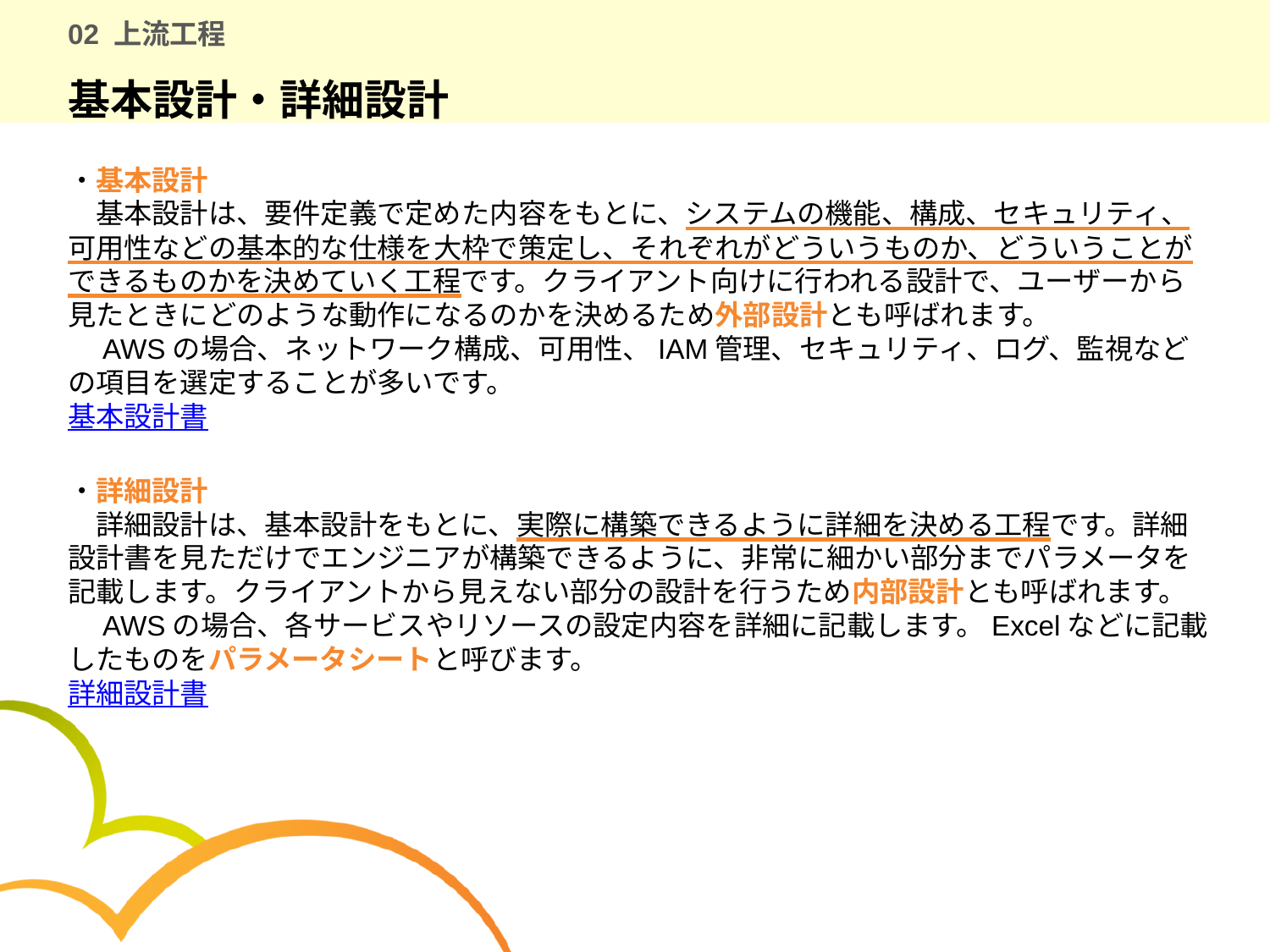

# 02 上流工程
基本設計・詳細設計
・基本設計
　基本設計は、要件定義で定めた内容をもとに、システムの機能、構成、セキュリティ、可用性などの基本的な仕様を大枠で策定し、それぞれがどういうものか、どういうことができるものかを決めていく工程です。クライアント向けに行われる設計で、ユーザーから見たときにどのような動作になるのかを決めるため外部設計とも呼ばれます。
　AWSの場合、ネットワーク構成、可用性、IAM管理、セキュリティ、ログ、監視などの項目を選定することが多いです。
基本設計書

・詳細設計
　詳細設計は、基本設計をもとに、実際に構築できるように詳細を決める工程です。詳細設計書を見ただけでエンジニアが構築できるように、非常に細かい部分までパラメータを記載します。クライアントから見えない部分の設計を行うため内部設計とも呼ばれます。
　AWSの場合、各サービスやリソースの設定内容を詳細に記載します。Excelなどに記載したものをパラメータシートと呼びます。
詳細設計書